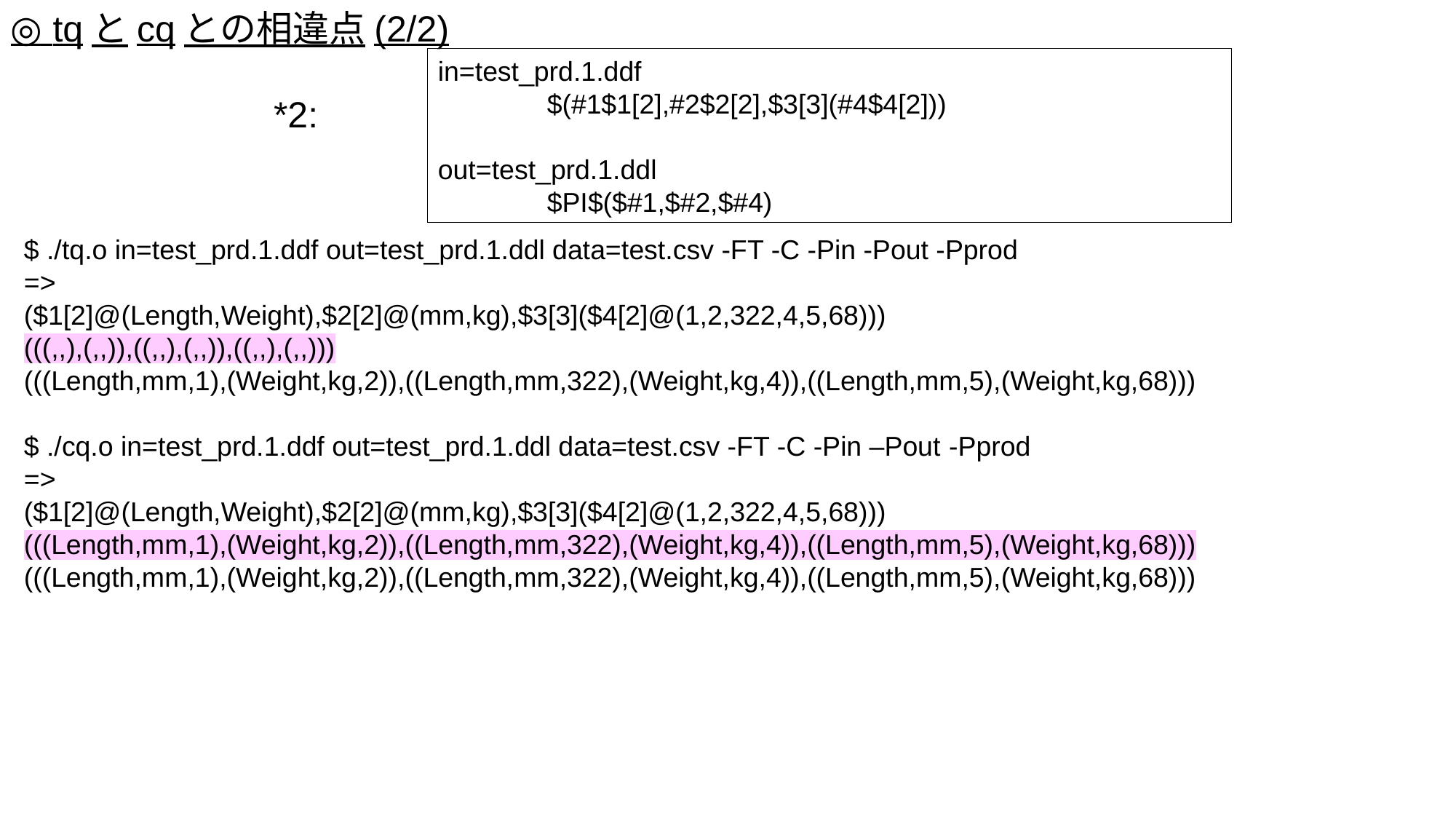

◎ tqとcqとの相違点(2/2)
in=test_prd.1.ddf
	$(#1$1[2],#2$2[2],$3[3](#4$4[2]))

out=test_prd.1.ddl
	$PI$($#1,$#2,$#4)
*2:
$ ./tq.o in=test_prd.1.ddf out=test_prd.1.ddl data=test.csv -FT -C -Pin -Pout -Pprod
=>
($1[2]@(Length,Weight),$2[2]@(mm,kg),$3[3]($4[2]@(1,2,322,4,5,68)))
(((,,),(,,)),((,,),(,,)),((,,),(,,)))
(((Length,mm,1),(Weight,kg,2)),((Length,mm,322),(Weight,kg,4)),((Length,mm,5),(Weight,kg,68)))

$ ./cq.o in=test_prd.1.ddf out=test_prd.1.ddl data=test.csv -FT -C -Pin –Pout -Pprod
=>
($1[2]@(Length,Weight),$2[2]@(mm,kg),$3[3]($4[2]@(1,2,322,4,5,68)))
(((Length,mm,1),(Weight,kg,2)),((Length,mm,322),(Weight,kg,4)),((Length,mm,5),(Weight,kg,68)))
(((Length,mm,1),(Weight,kg,2)),((Length,mm,322),(Weight,kg,4)),((Length,mm,5),(Weight,kg,68)))